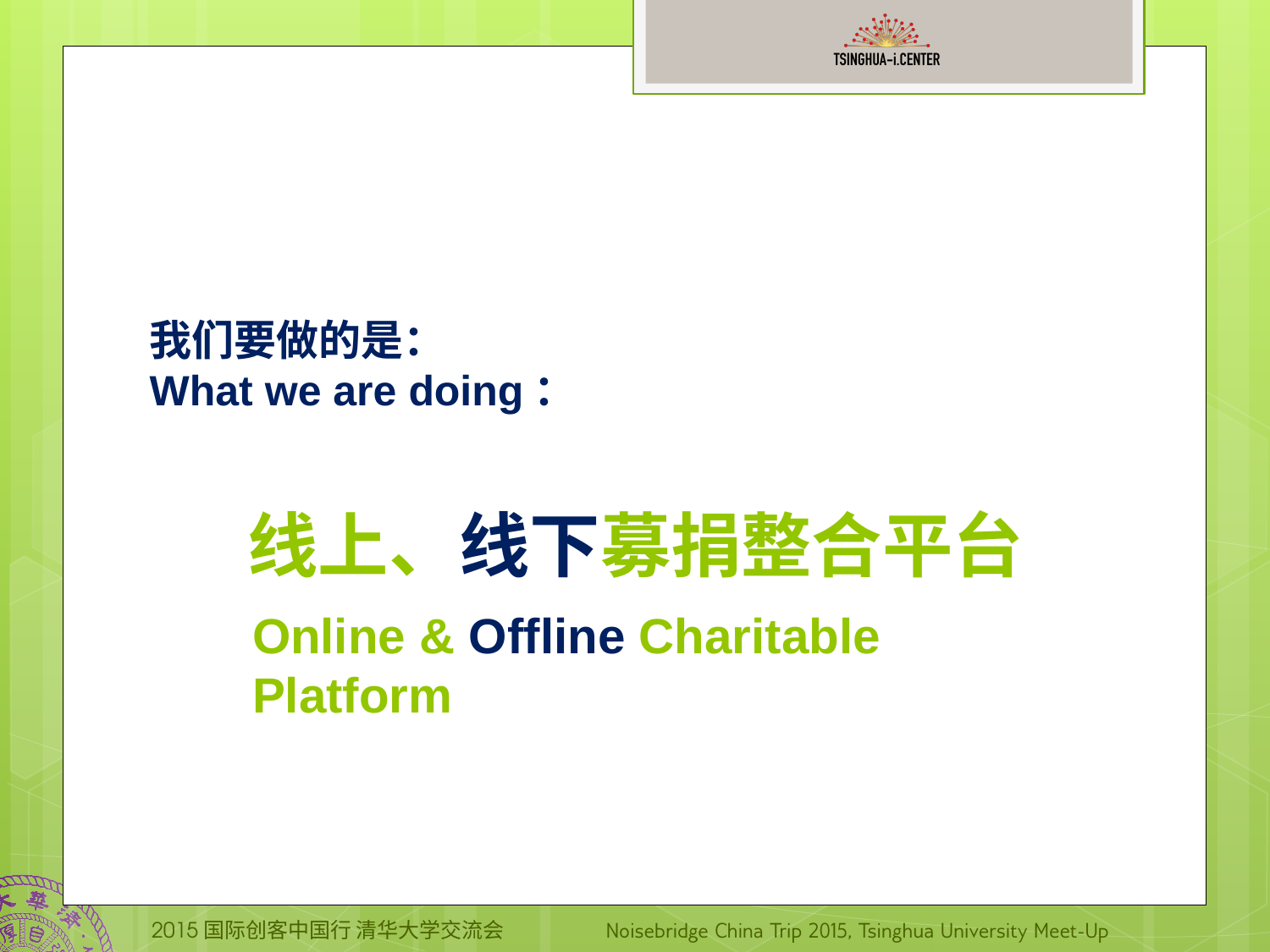

我们要做的是：
What we are doing：
# 线上、线下募捐整合平台
Online & Offline Charitable Platform